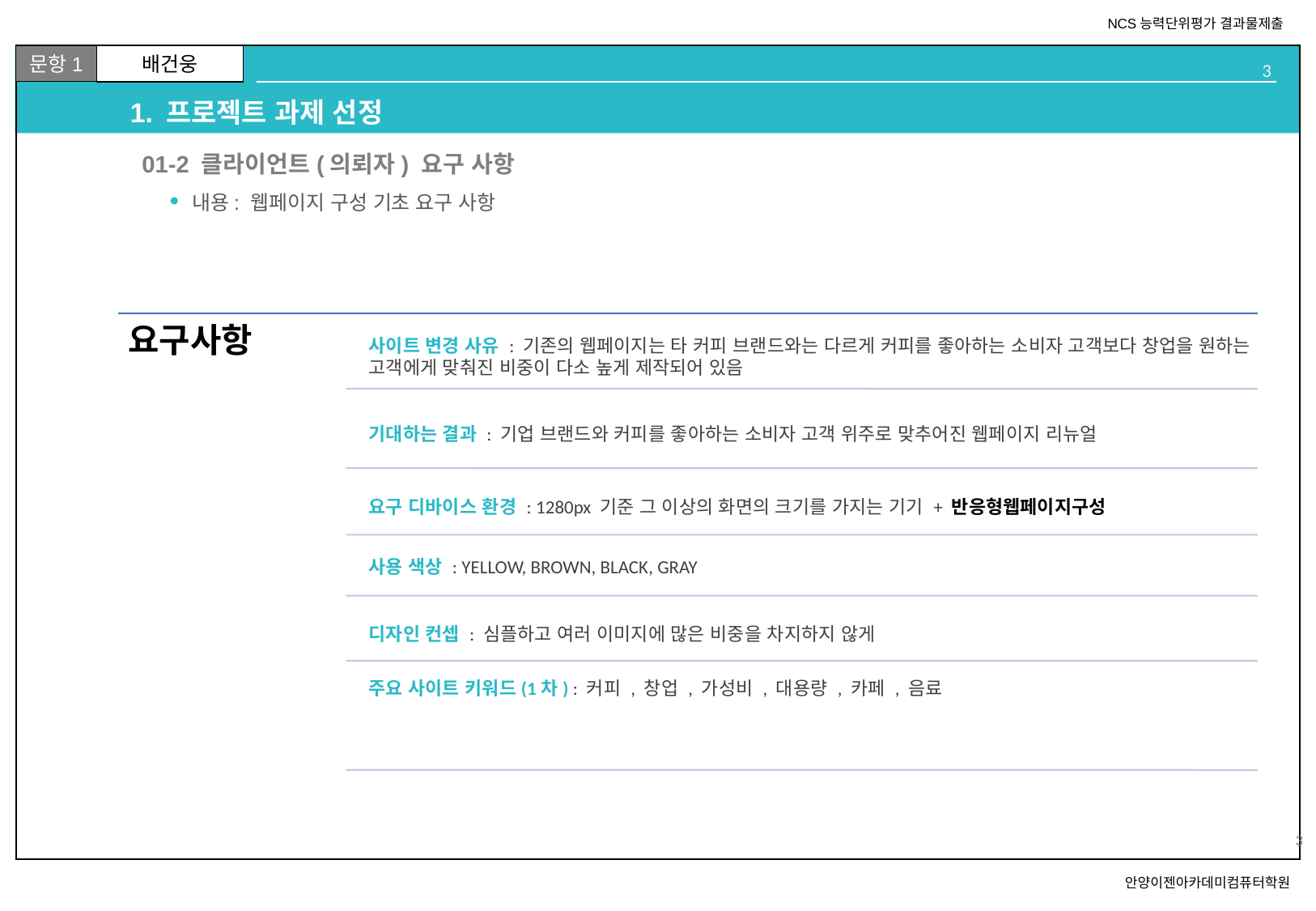

# 1. 프로젝트 과제 선정
01-2 클라이언트(의뢰자) 요구 사항
내용: 웹페이지 구성 기초 요구 사항
요구사항
사이트 변경 사유 : 기존의 웹페이지는 타 커피 브랜드와는 다르게 커피를 좋아하는 소비자 고객보다 창업을 원하는 고객에게 맞춰진 비중이 다소 높게 제작되어 있음
기대하는 결과 : 기업 브랜드와 커피를 좋아하는 소비자 고객 위주로 맞추어진 웹페이지 리뉴얼
요구 디바이스 환경 : 1280px 기준 그 이상의 화면의 크기를 가지는 기기 + 반응형웹페이지구성
사용 색상 : YELLOW, BROWN, BLACK, GRAY
디자인 컨셉 : 심플하고 여러 이미지에 많은 비중을 차지하지 않게
주요 사이트 키워드(1차) : 커피 , 창업 , 가성비 , 대용량 , 카페 , 음료
3